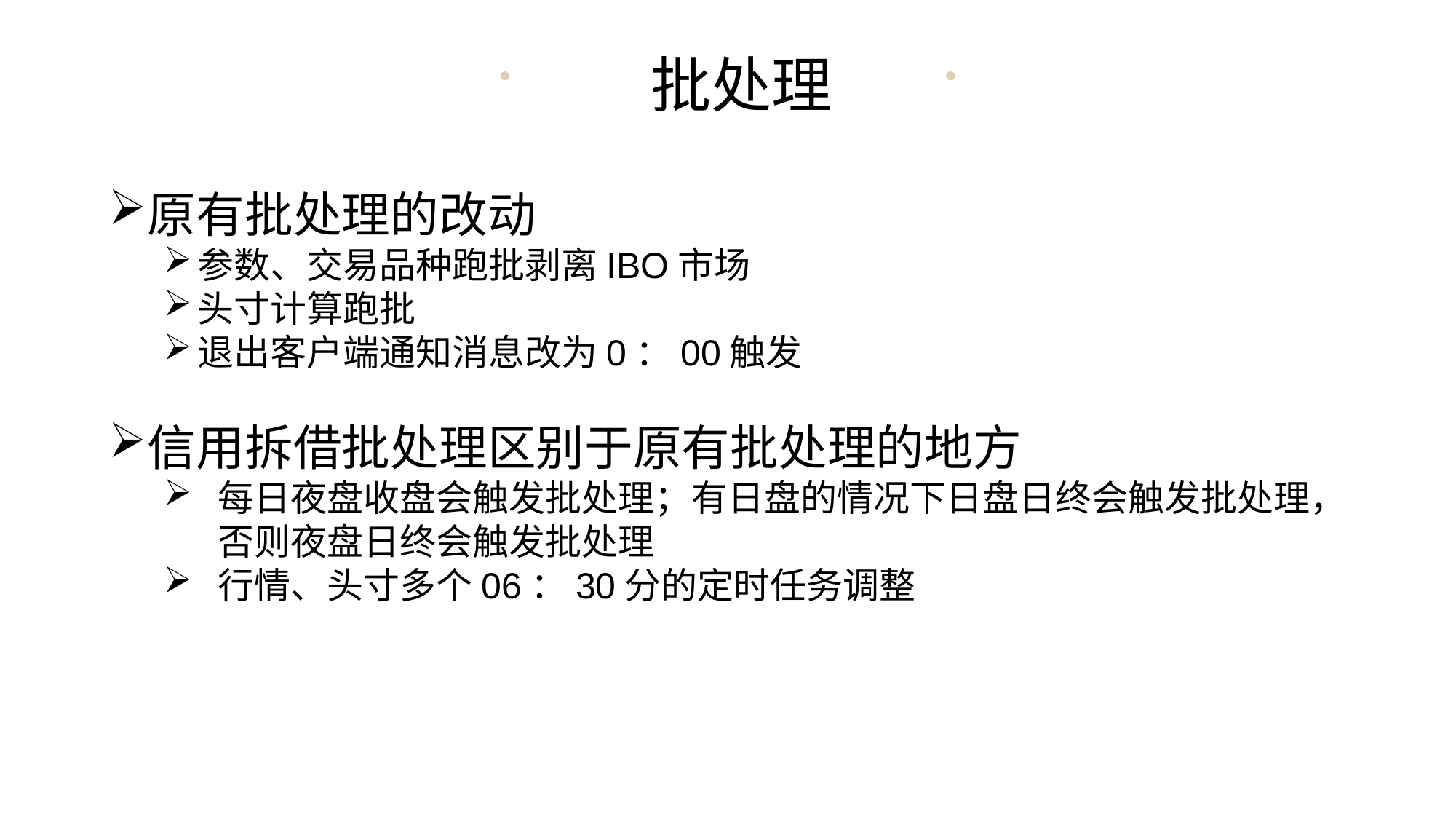

批处理
原有批处理的改动
参数、交易品种跑批剥离IBO市场
头寸计算跑批
退出客户端通知消息改为0：00触发

信用拆借批处理区别于原有批处理的地方
每日夜盘收盘会触发批处理；有日盘的情况下日盘日终会触发批处理，否则夜盘日终会触发批处理
行情、头寸多个06：30分的定时任务调整